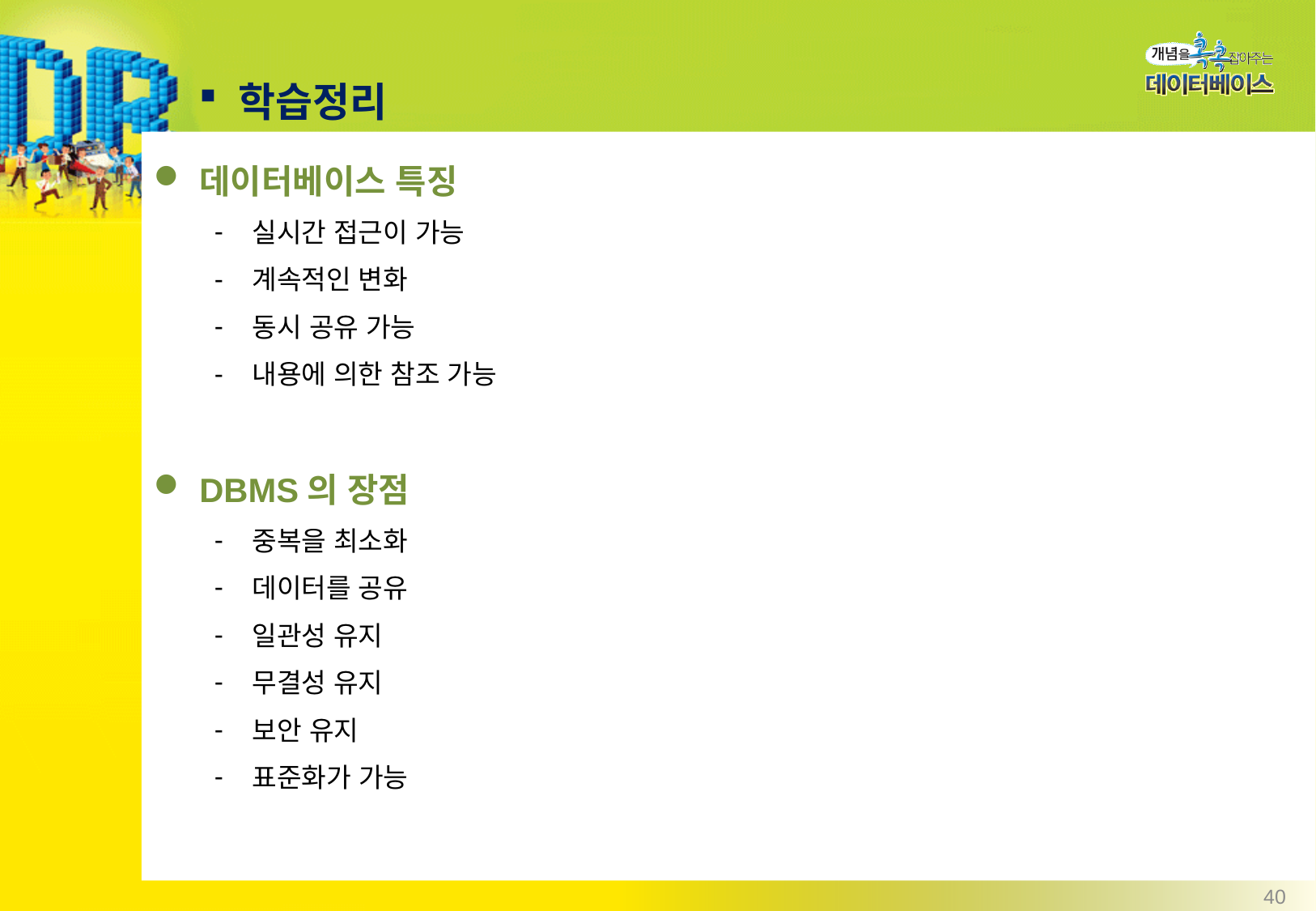

학습정리
데이터베이스 특징
실시간 접근이 가능
계속적인 변화
동시 공유 가능
내용에 의한 참조 가능

DBMS의 장점
중복을 최소화
데이터를 공유
일관성 유지
무결성 유지
보안 유지
표준화가 가능
40